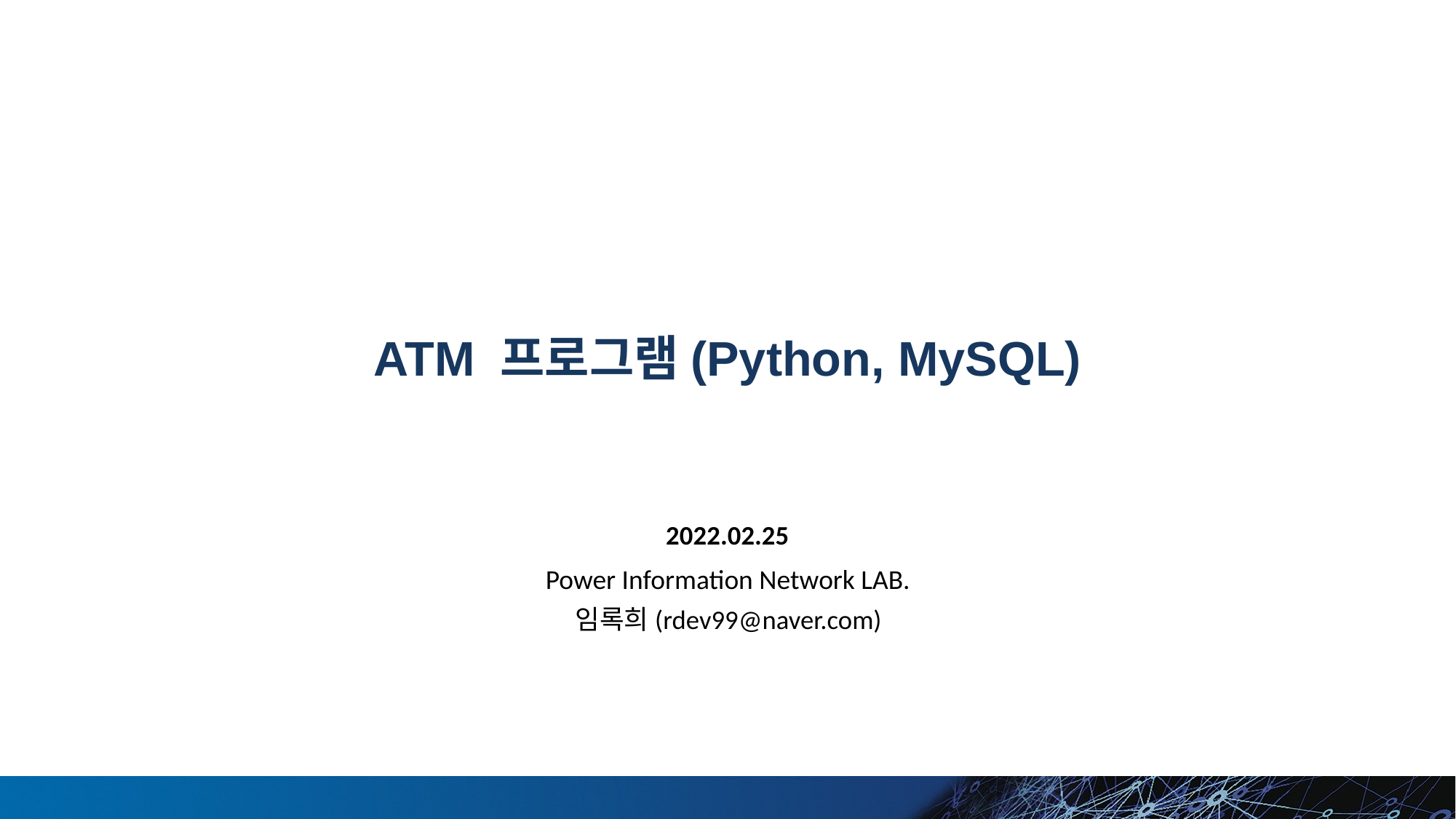

# ATM 프로그램(Python, MySQL)
2022.02.25
Power Information Network LAB.
임록희(rdev99@naver.com)